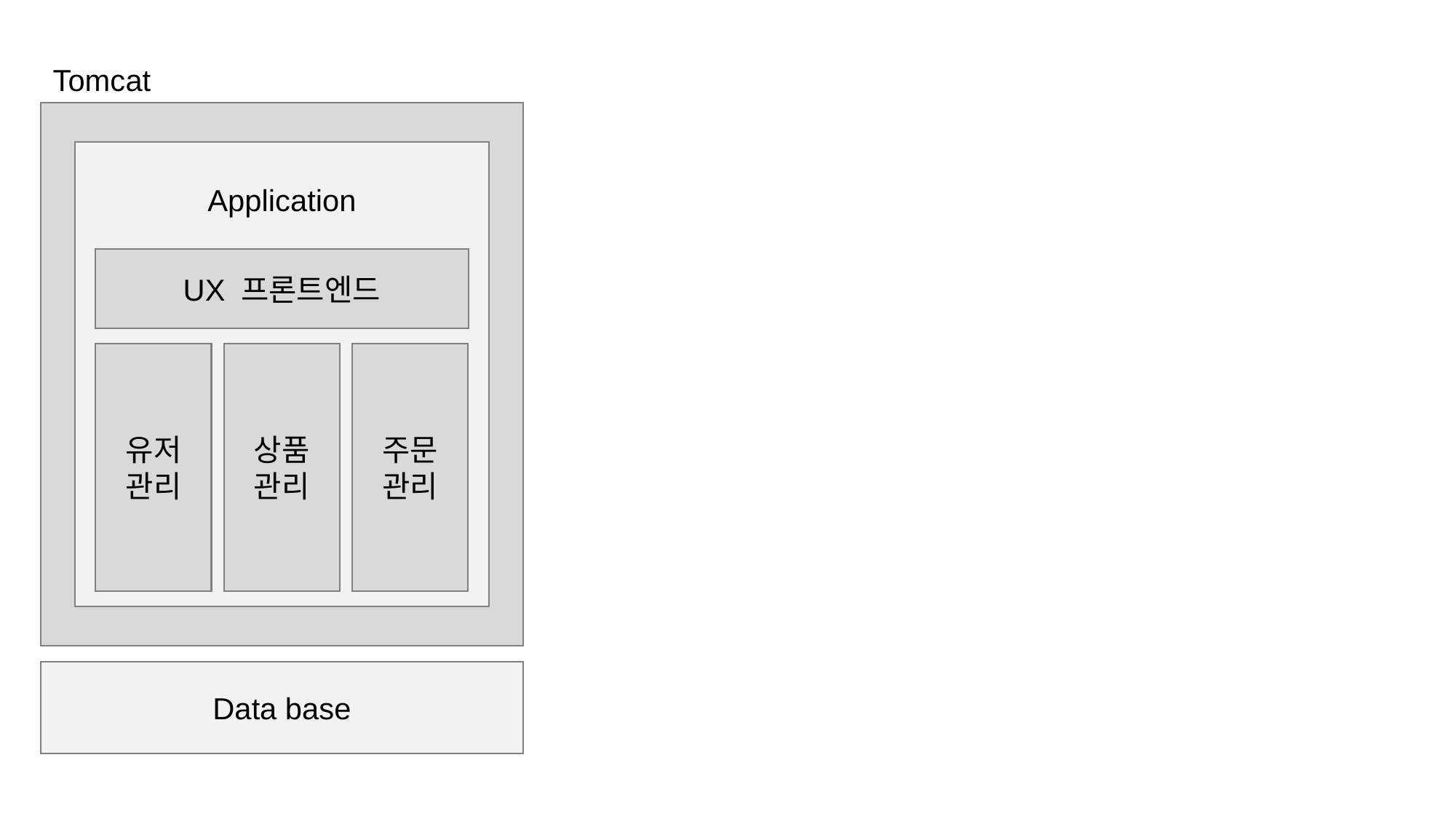

Tomcat

Application
UX 프론트엔드
상품 관리
주문 관리
유저 관리
Data base